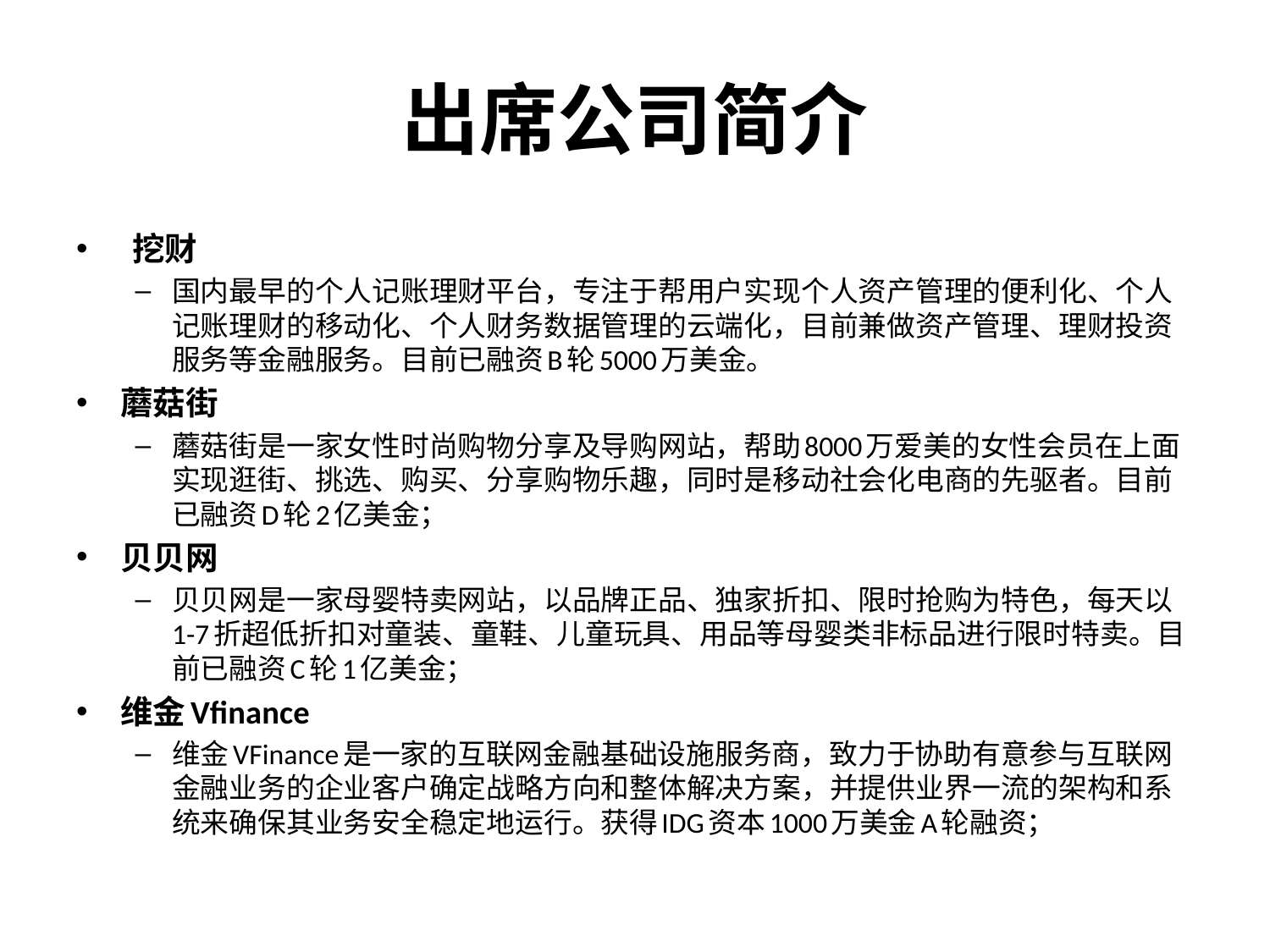

# 出席公司简介
 挖财
国内最早的个人记账理财平台，专注于帮用户实现个人资产管理的便利化、个人记账理财的移动化、个人财务数据管理的云端化，目前兼做资产管理、理财投资服务等金融服务。目前已融资B轮5000万美金。
蘑菇街
蘑菇街是一家女性时尚购物分享及导购网站，帮助8000万爱美的女性会员在上面实现逛街、挑选、购买、分享购物乐趣，同时是移动社会化电商的先驱者。目前已融资D轮2亿美金；
贝贝网
贝贝网是一家母婴特卖网站，以品牌正品、独家折扣、限时抢购为特色，每天以1-7折超低折扣对童装、童鞋、儿童玩具、用品等母婴类非标品进行限时特卖。目前已融资C轮1亿美金；
维金Vfinance
维金VFinance是一家的互联网金融基础设施服务商，致力于协助有意参与互联网金融业务的企业客户确定战略方向和整体解决方案，并提供业界一流的架构和系统来确保其业务安全稳定地运行。获得IDG资本1000万美金A轮融资；